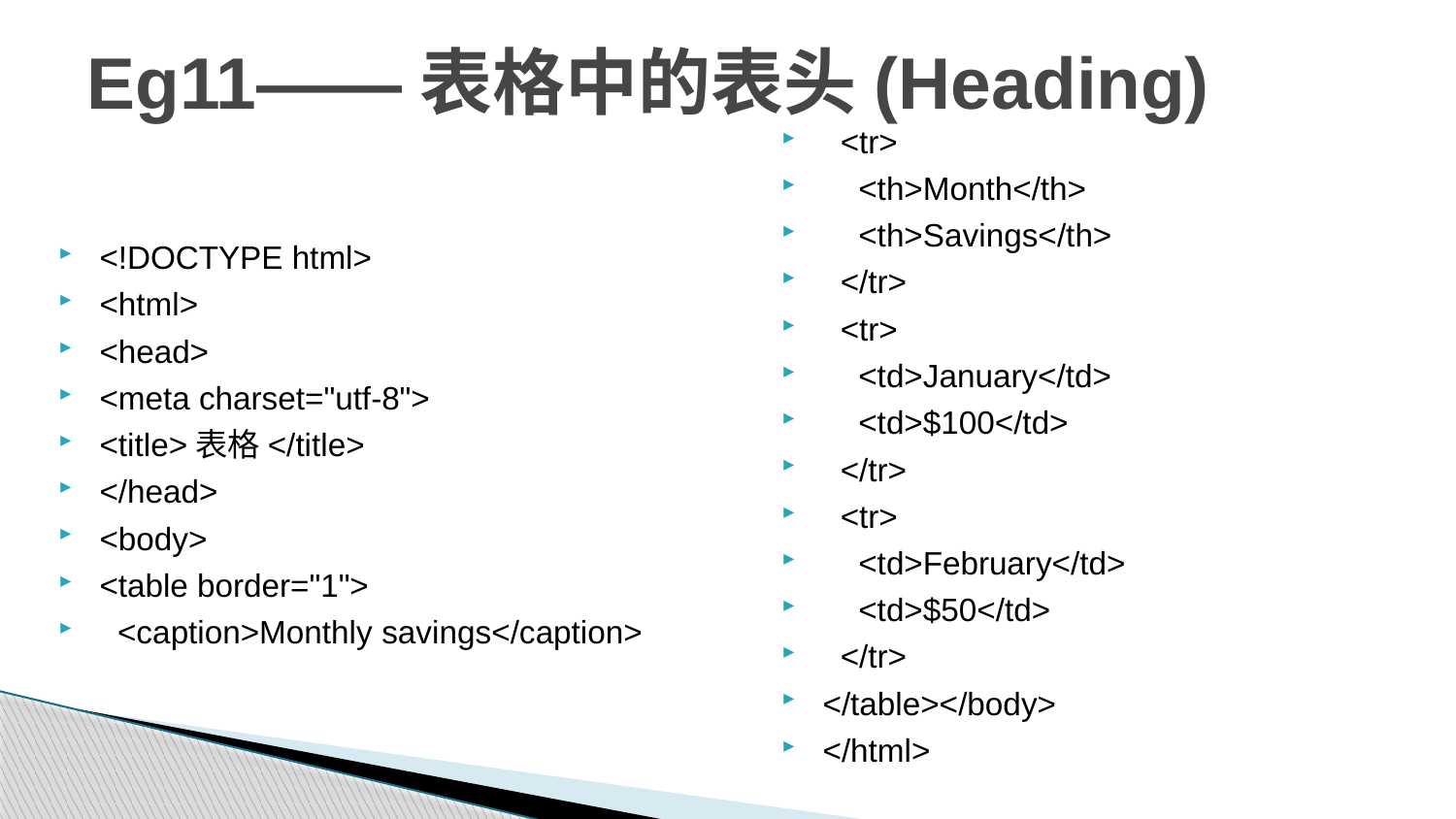

# Eg11——表格中的表头(Heading)
  <tr>
    <th>Month</th>
    <th>Savings</th>
  </tr>
  <tr>
    <td>January</td>
    <td>$100</td>
  </tr>
  <tr>
    <td>February</td>
    <td>$50</td>
  </tr>
</table></body>
</html>
<!DOCTYPE html>
<html>
<head>
<meta charset="utf-8">
<title>表格</title>
</head>
<body>
<table border="1">
  <caption>Monthly savings</caption>